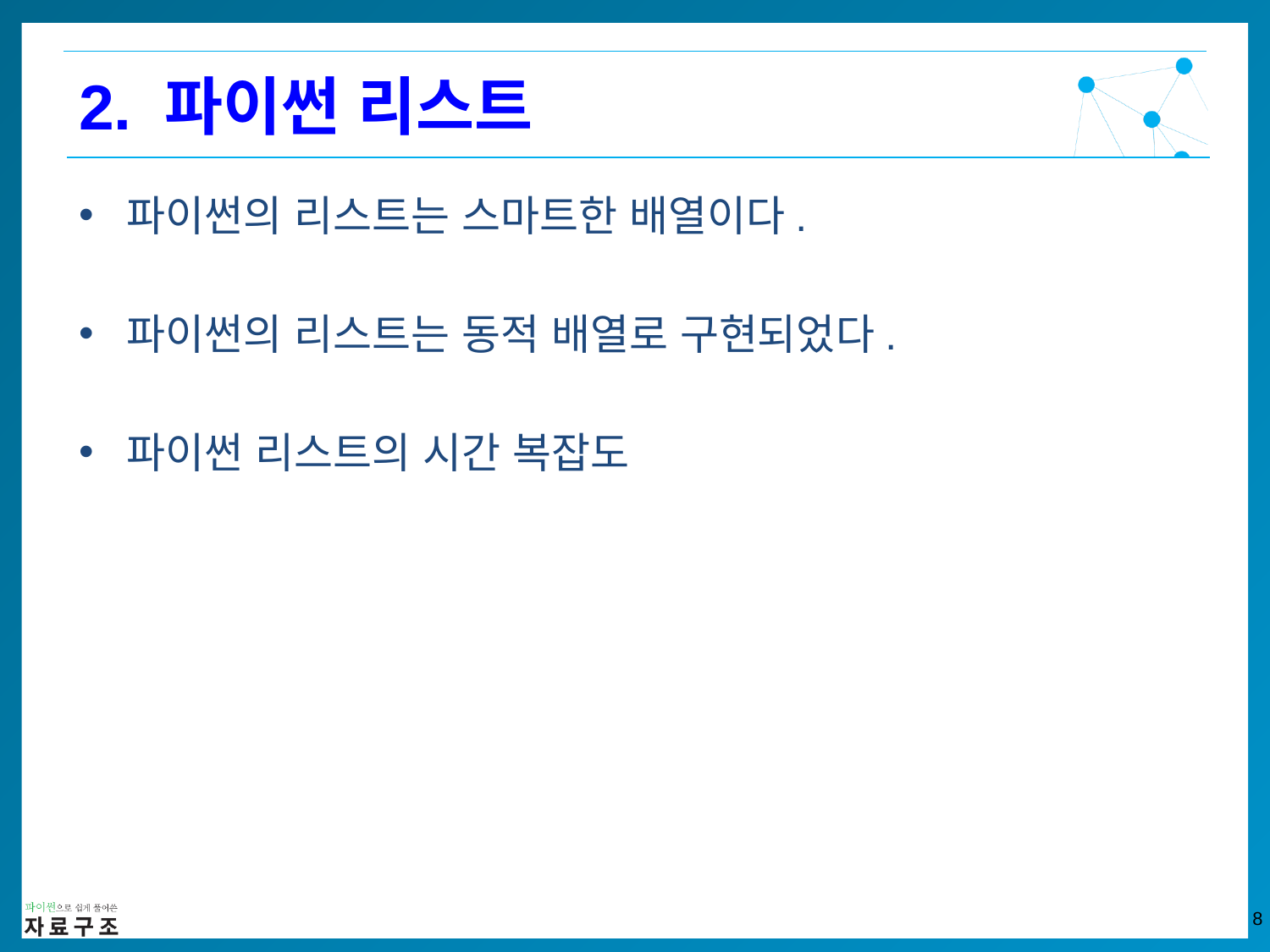

2. 파이썬 리스트
파이썬의 리스트는 스마트한 배열이다.

파이썬의 리스트는 동적 배열로 구현되었다.

파이썬 리스트의 시간 복잡도